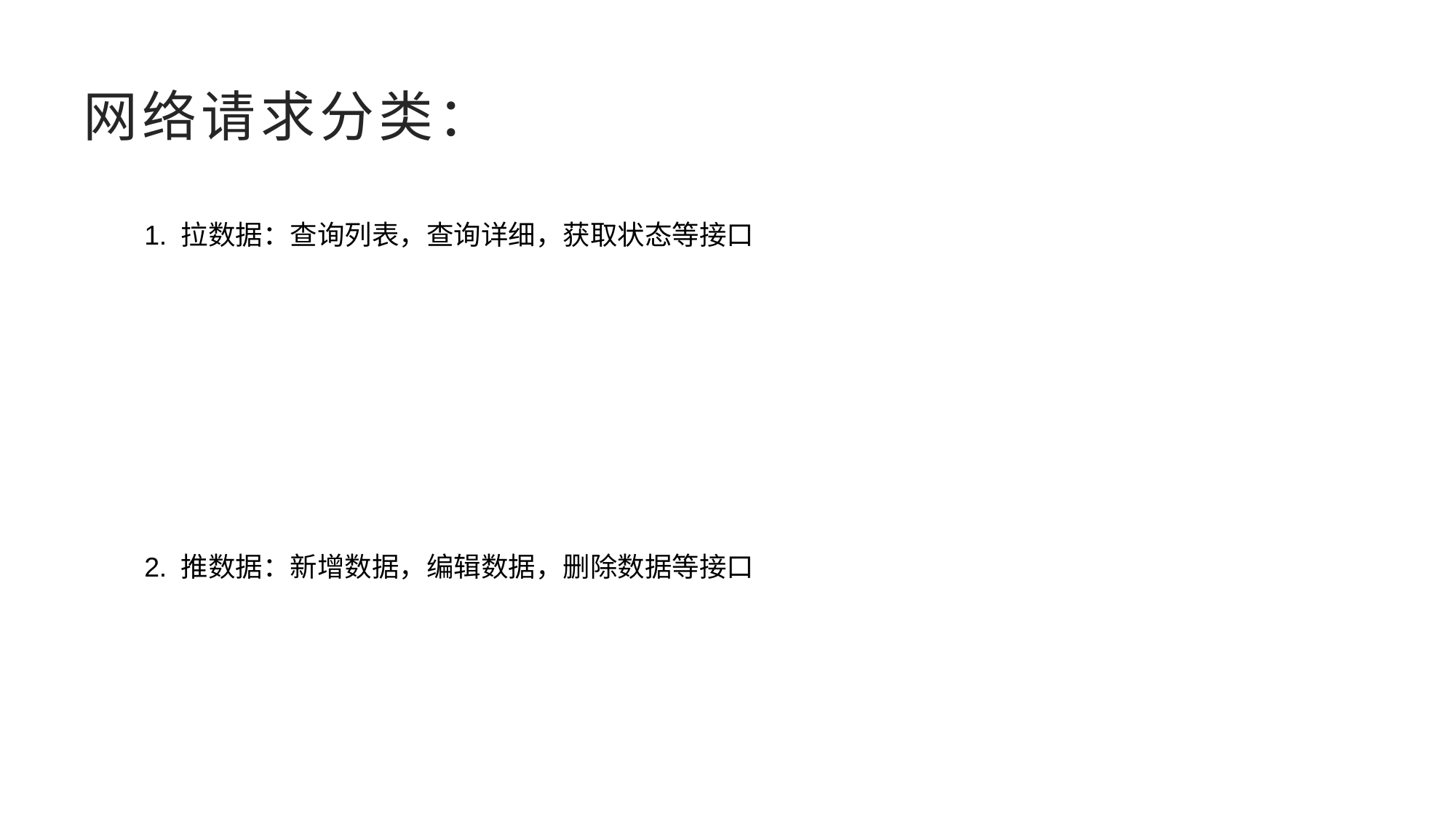

# 网络请求分类：
1. 拉数据：查询列表，查询详细，获取状态等接口

2. 推数据：新增数据，编辑数据，删除数据等接口